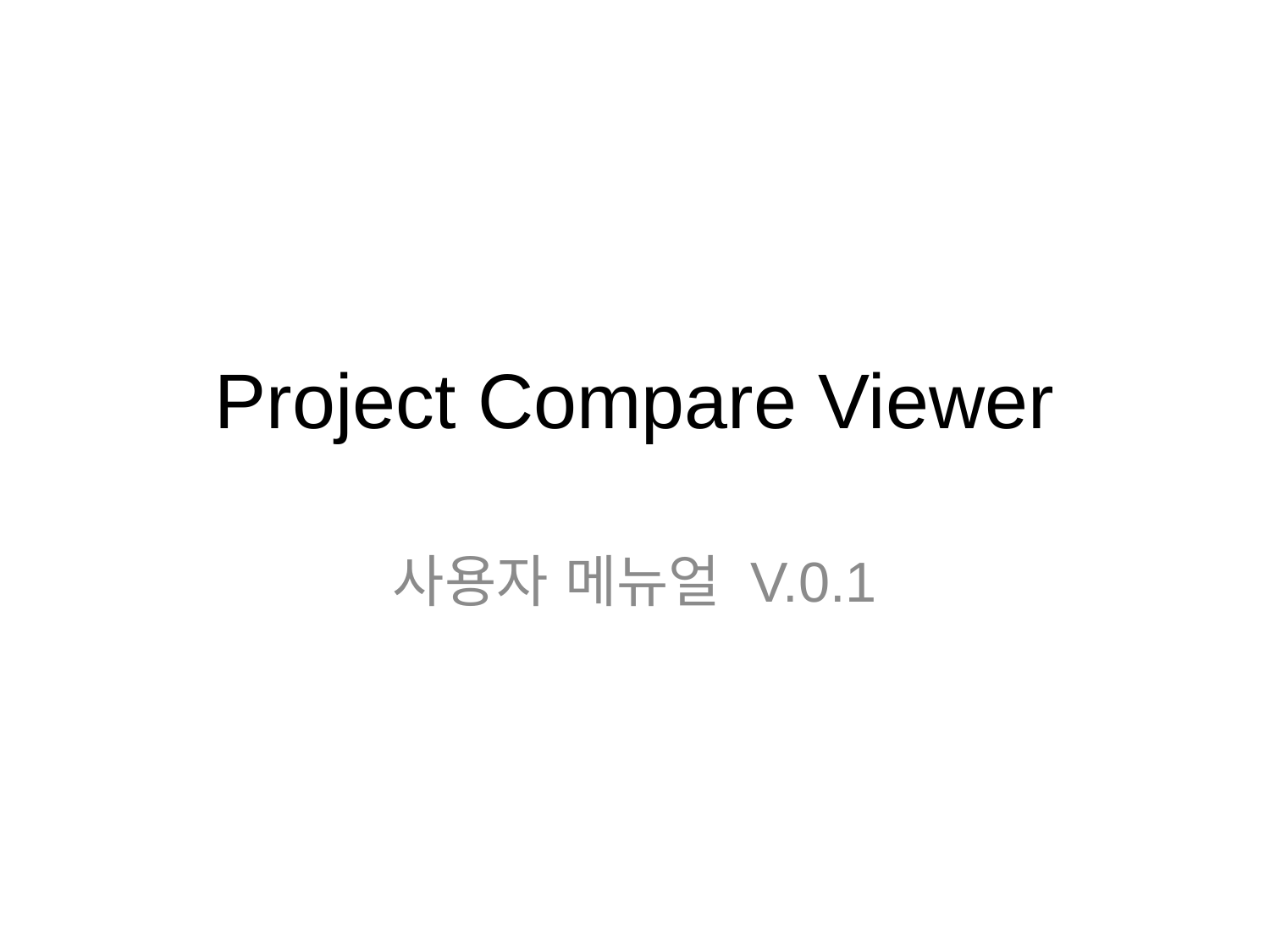

# Project Compare Viewer
사용자 메뉴얼 V.0.1